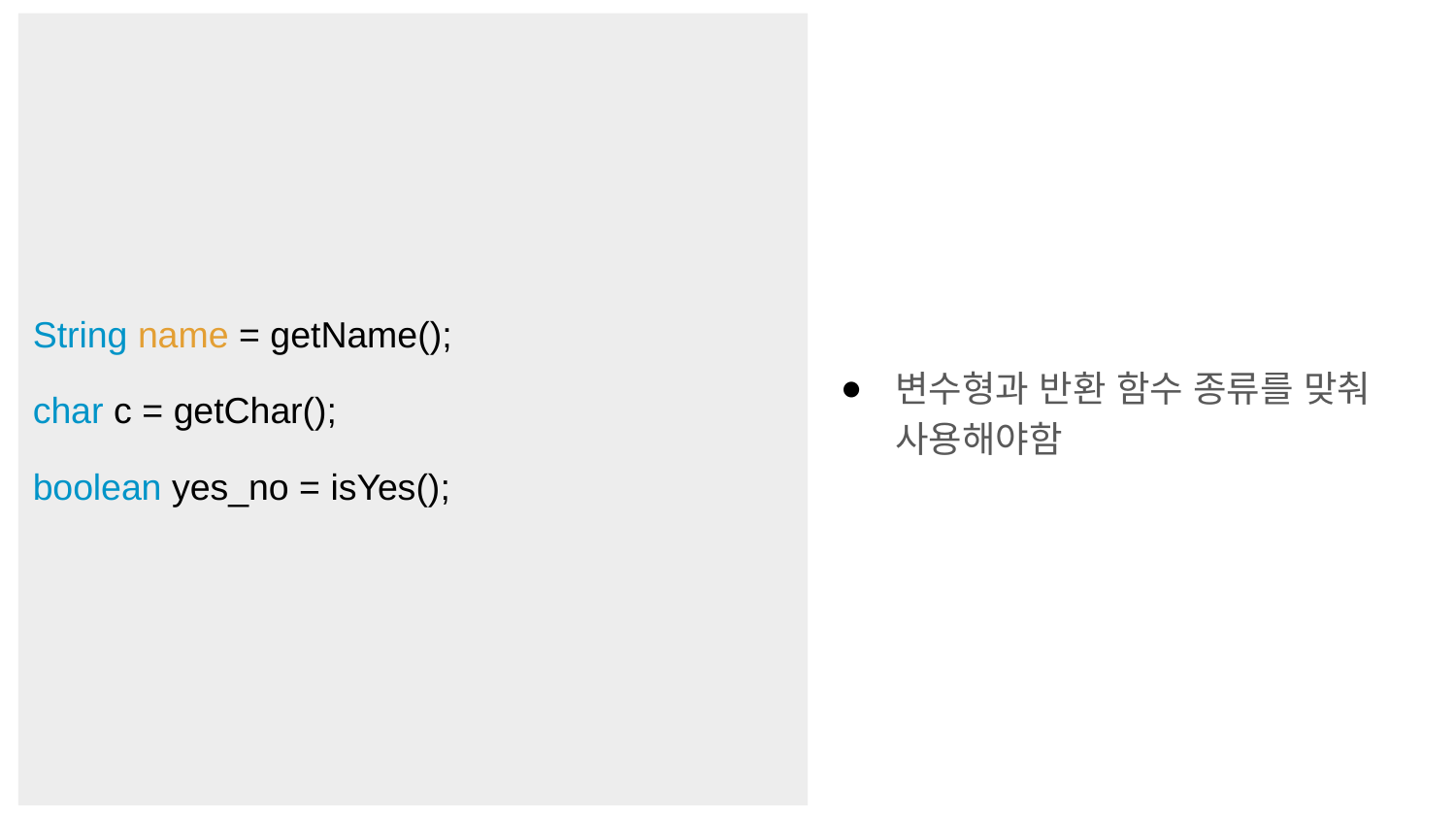

변수형과 반환 함수 종류를 맞춰 사용해야함
String name = getName();
char c = getChar();
boolean yes_no = isYes();